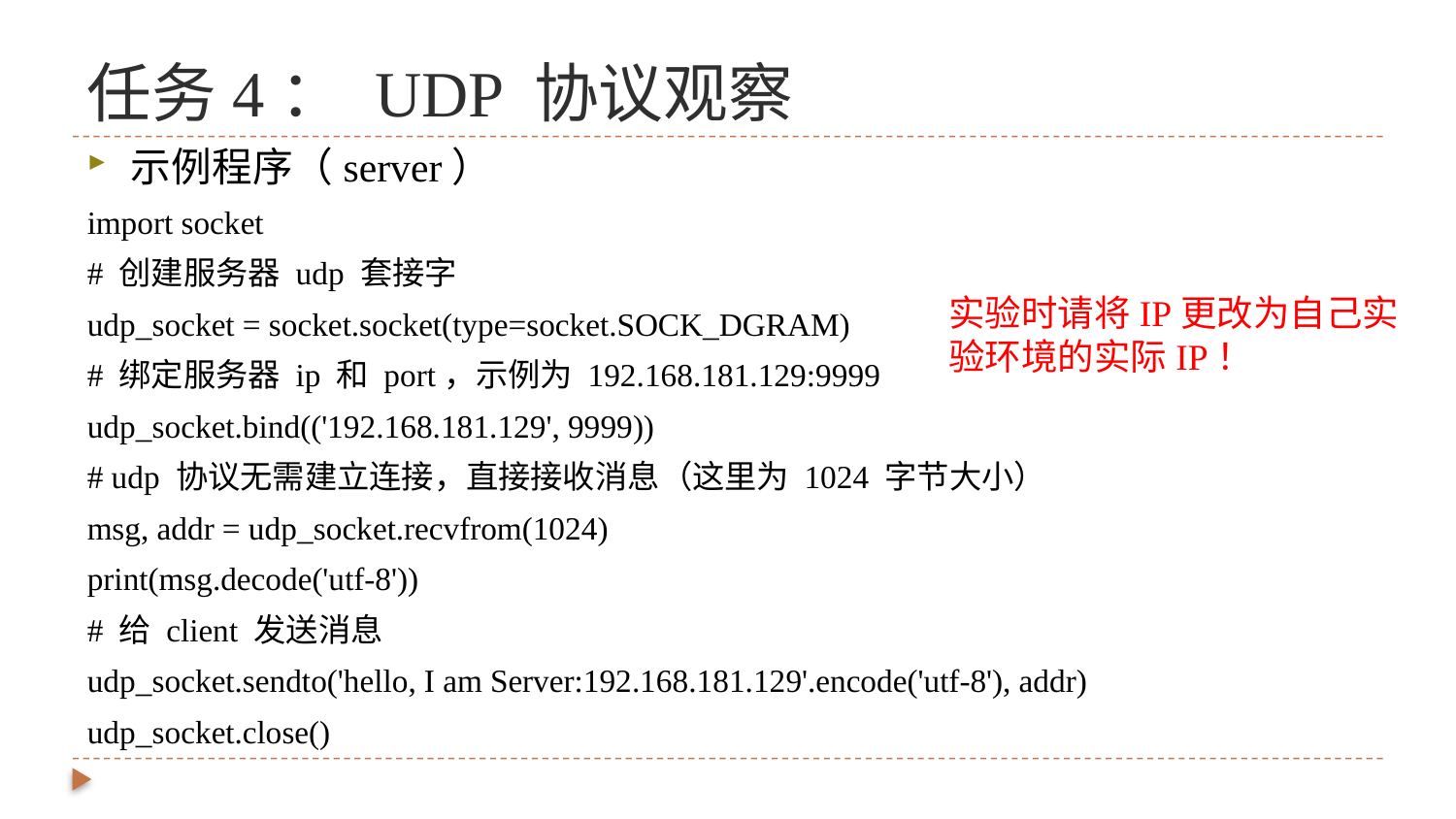

# 任务4： UDP 协议观察
示例程序（server）
import socket
# 创建服务器 udp 套接字
udp_socket = socket.socket(type=socket.SOCK_DGRAM)
# 绑定服务器 ip 和 port，示例为 192.168.181.129:9999
udp_socket.bind(('192.168.181.129', 9999))
# udp 协议无需建立连接，直接接收消息（这里为 1024 字节大小）
msg, addr = udp_socket.recvfrom(1024)
print(msg.decode('utf-8'))
# 给 client 发送消息
udp_socket.sendto('hello, I am Server:192.168.181.129'.encode('utf-8'), addr)
udp_socket.close()
实验时请将IP更改为自己实验环境的实际IP！